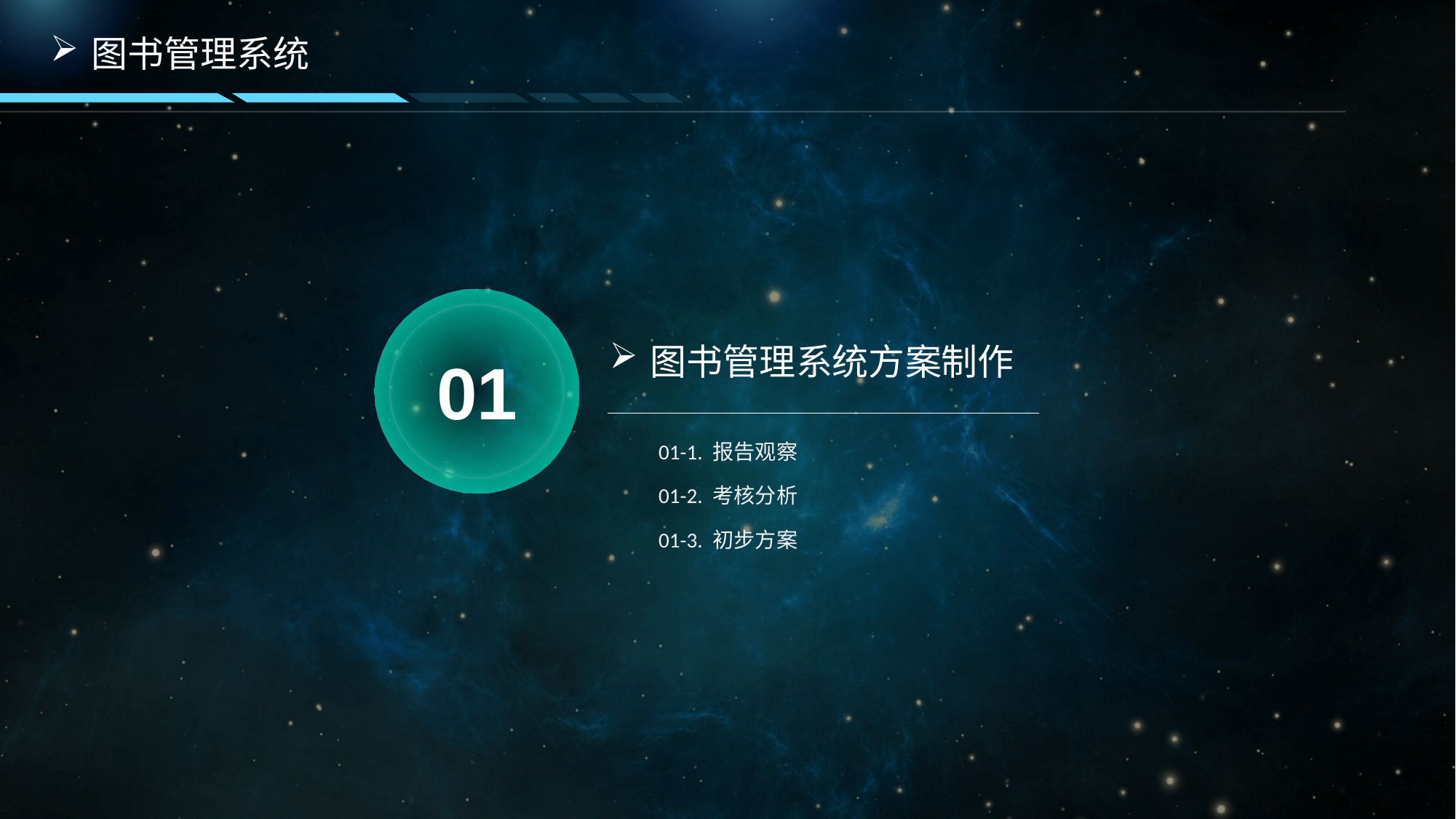

图书管理系统

01
图书管理系统方案制作
01-1. 报告观察
01-2. 考核分析
01-3. 初步方案